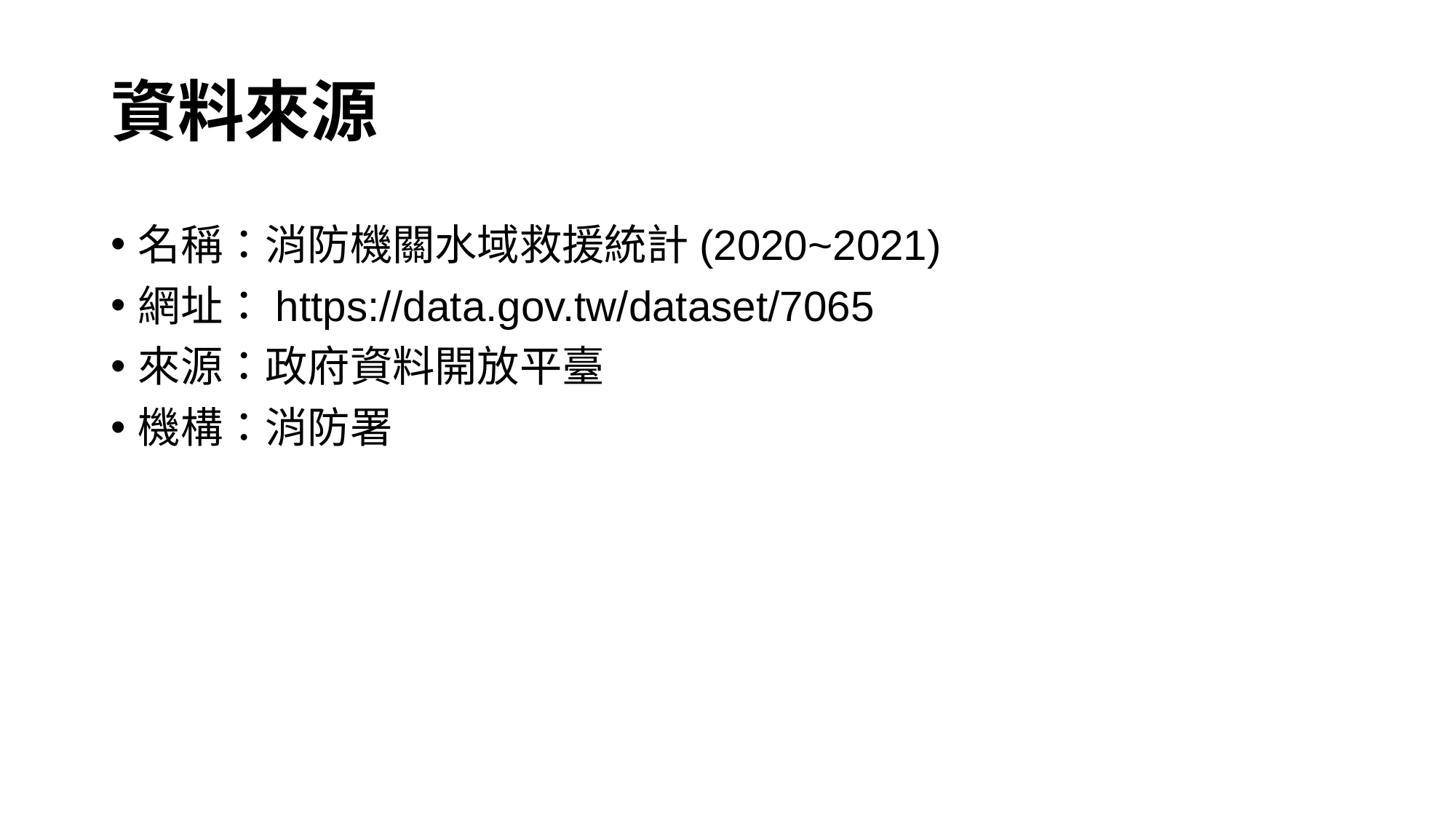

# 資料來源
名稱：消防機關水域救援統計(2020~2021)
網址：https://data.gov.tw/dataset/7065
來源：政府資料開放平臺
機構：消防署